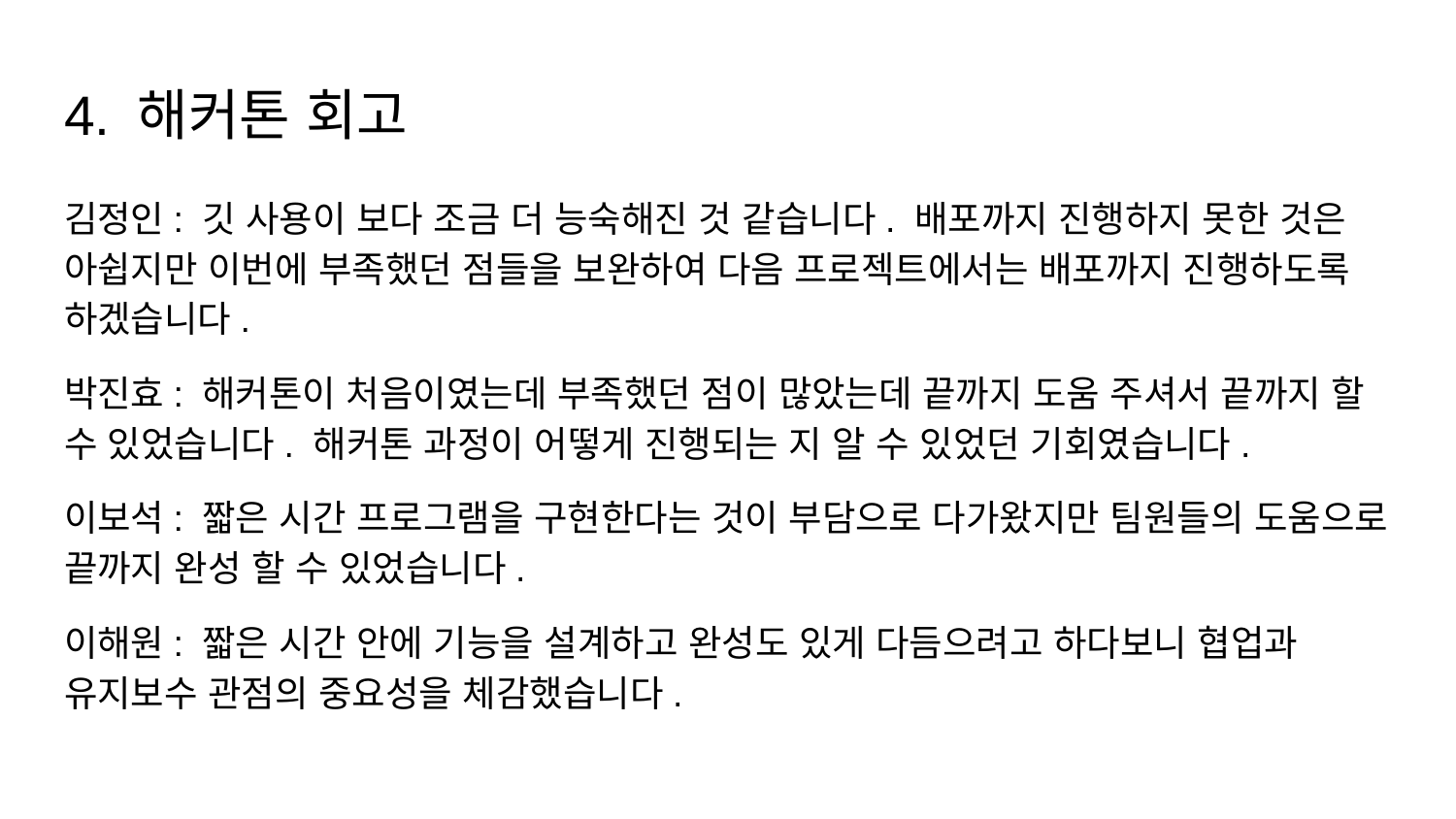

# 4. 해커톤 회고
김정인: 깃 사용이 보다 조금 더 능숙해진 것 같습니다. 배포까지 진행하지 못한 것은 아쉽지만 이번에 부족했던 점들을 보완하여 다음 프로젝트에서는 배포까지 진행하도록 하겠습니다.
박진효: 해커톤이 처음이였는데 부족했던 점이 많았는데 끝까지 도움 주셔서 끝까지 할 수 있었습니다. 해커톤 과정이 어떻게 진행되는 지 알 수 있었던 기회였습니다.
이보석: 짧은 시간 프로그램을 구현한다는 것이 부담으로 다가왔지만 팀원들의 도움으로 끝까지 완성 할 수 있었습니다.
이해원: 짧은 시간 안에 기능을 설계하고 완성도 있게 다듬으려고 하다보니 협업과 유지보수 관점의 중요성을 체감했습니다.